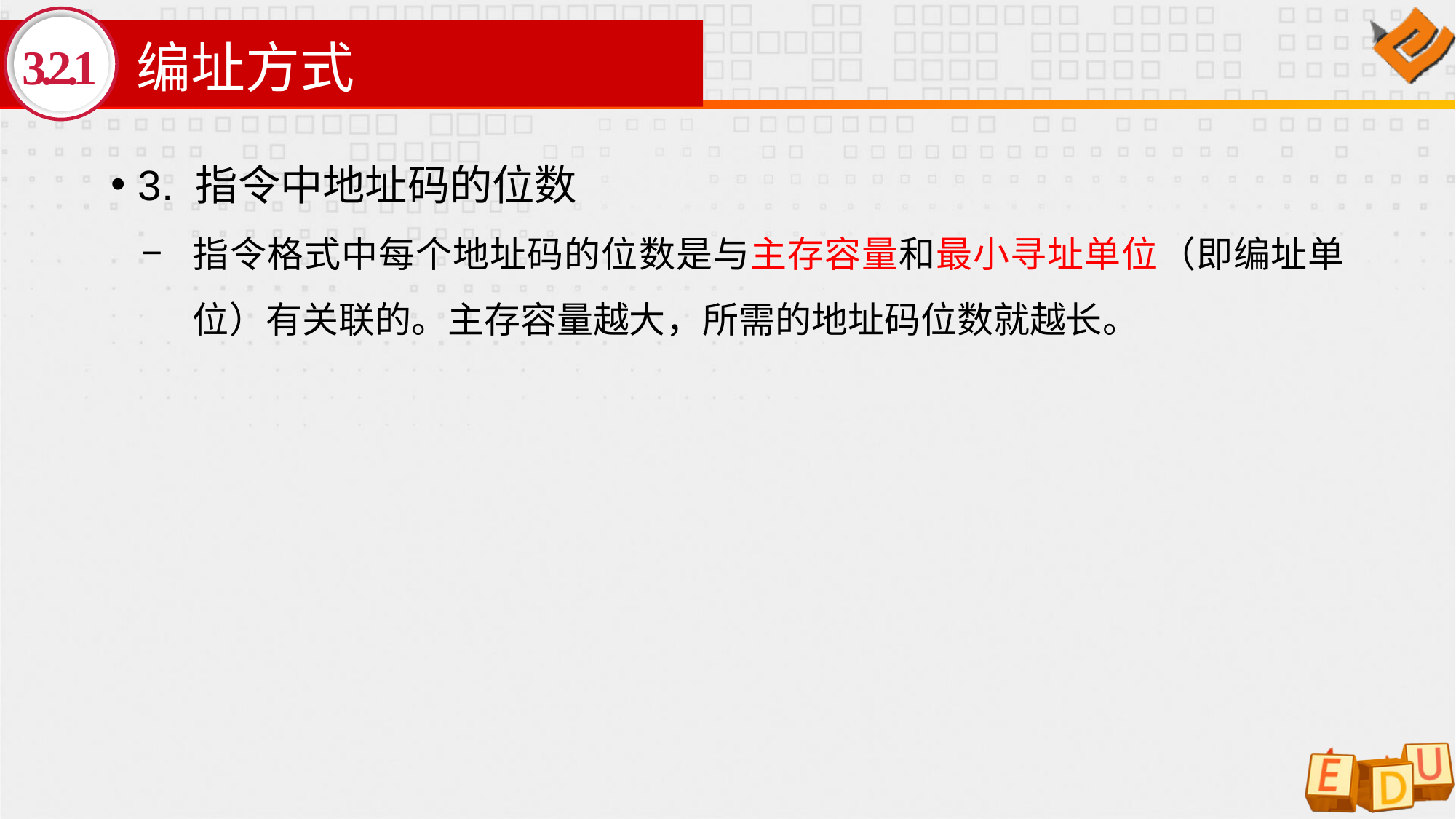

# 编址方式
3.2.1
3. 指令中地址码的位数
指令格式中每个地址码的位数是与主存容量和最小寻址单位（即编址单位）有关联的。主存容量越大，所需的地址码位数就越长。